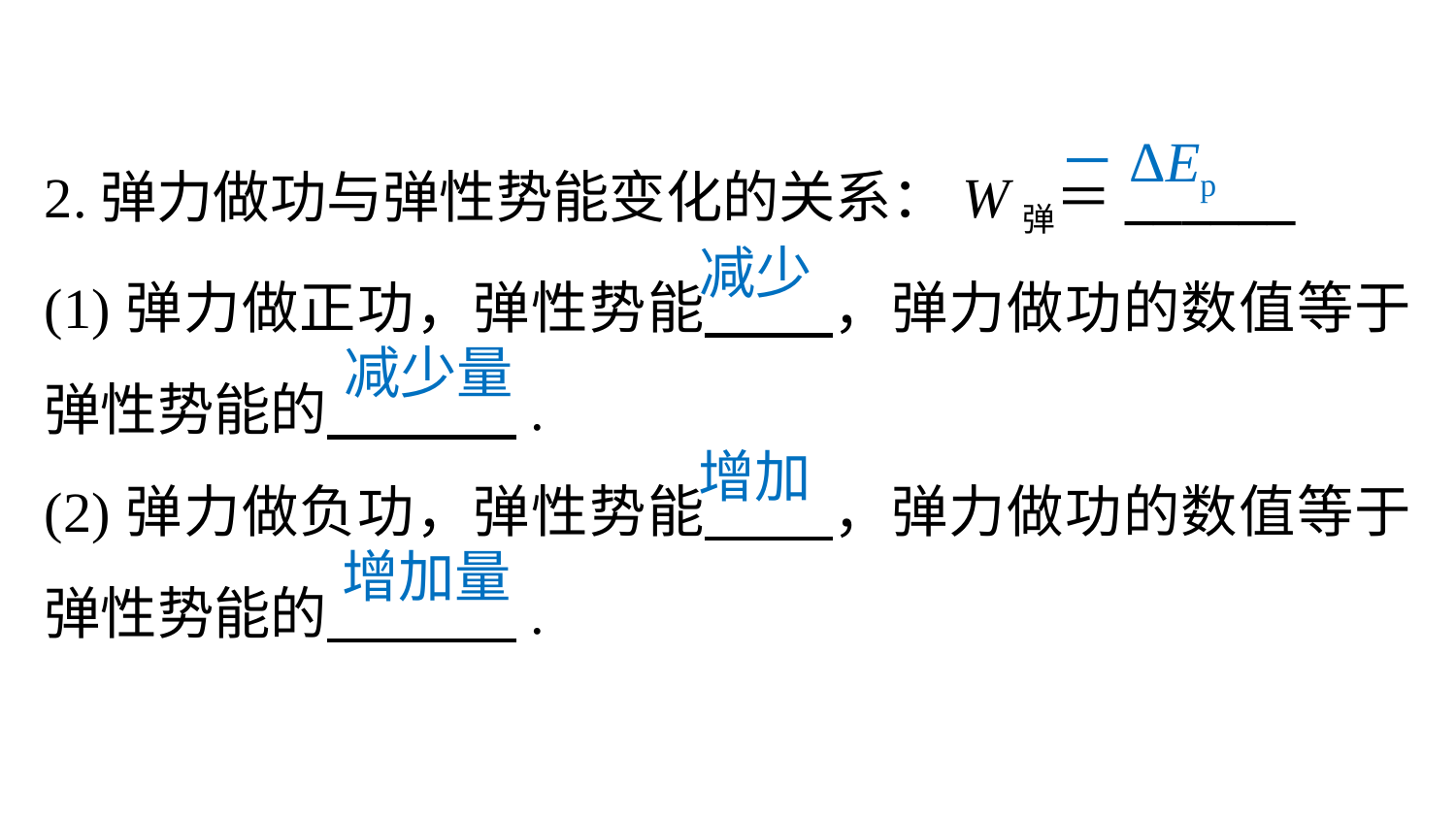

2.弹力做功与弹性势能变化的关系：W弹＝______
(1)弹力做正功，弹性势能         ，弹力做功的数值等于弹性势能的               .
(2)弹力做负功，弹性势能         ，弹力做功的数值等于弹性势能的               .
－ΔEp
减少
减少量
增加
增加量